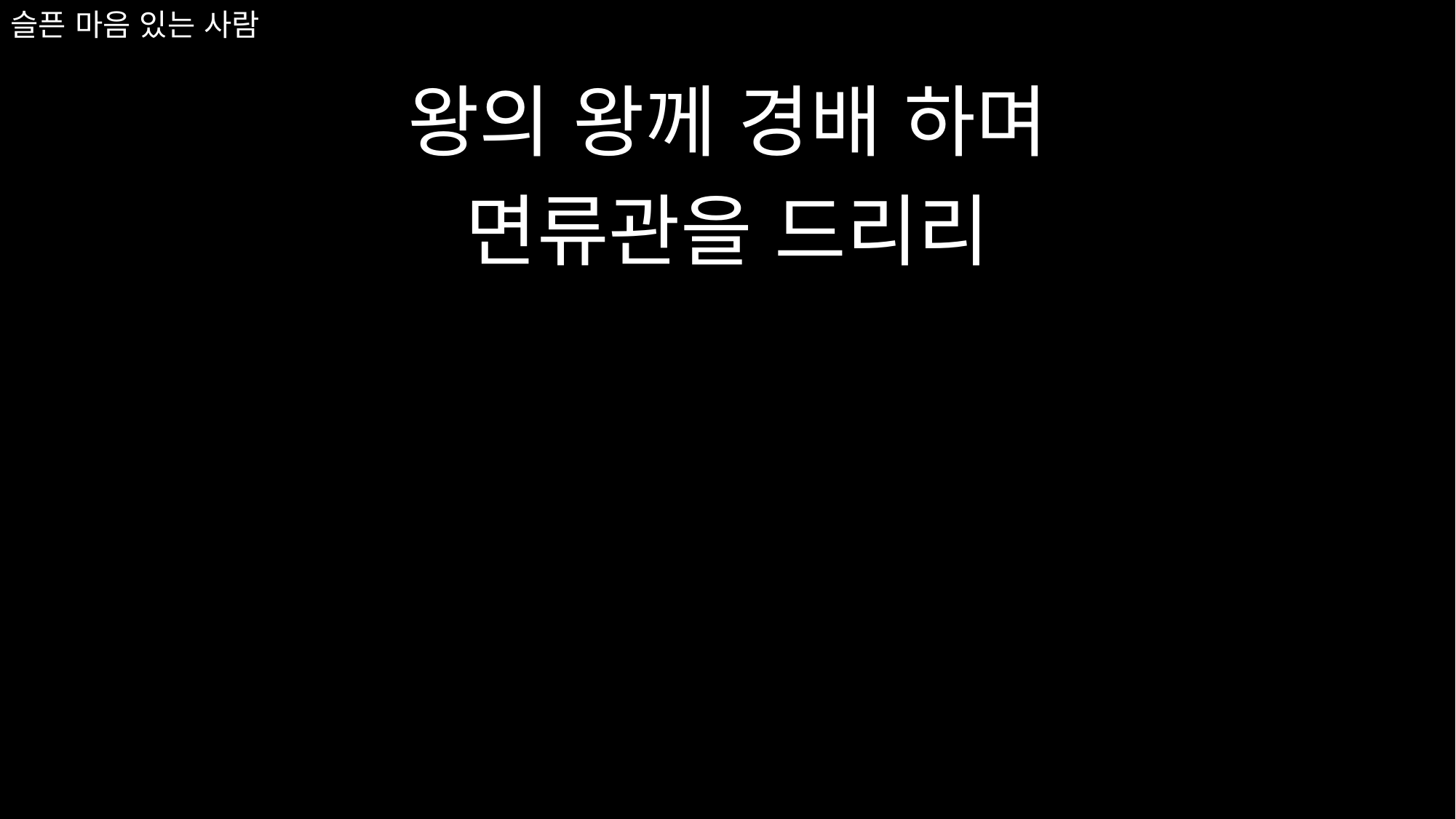

왕의 왕께 경배 하며
면류관을 드리리

# 슬픈 마음 있는 사람